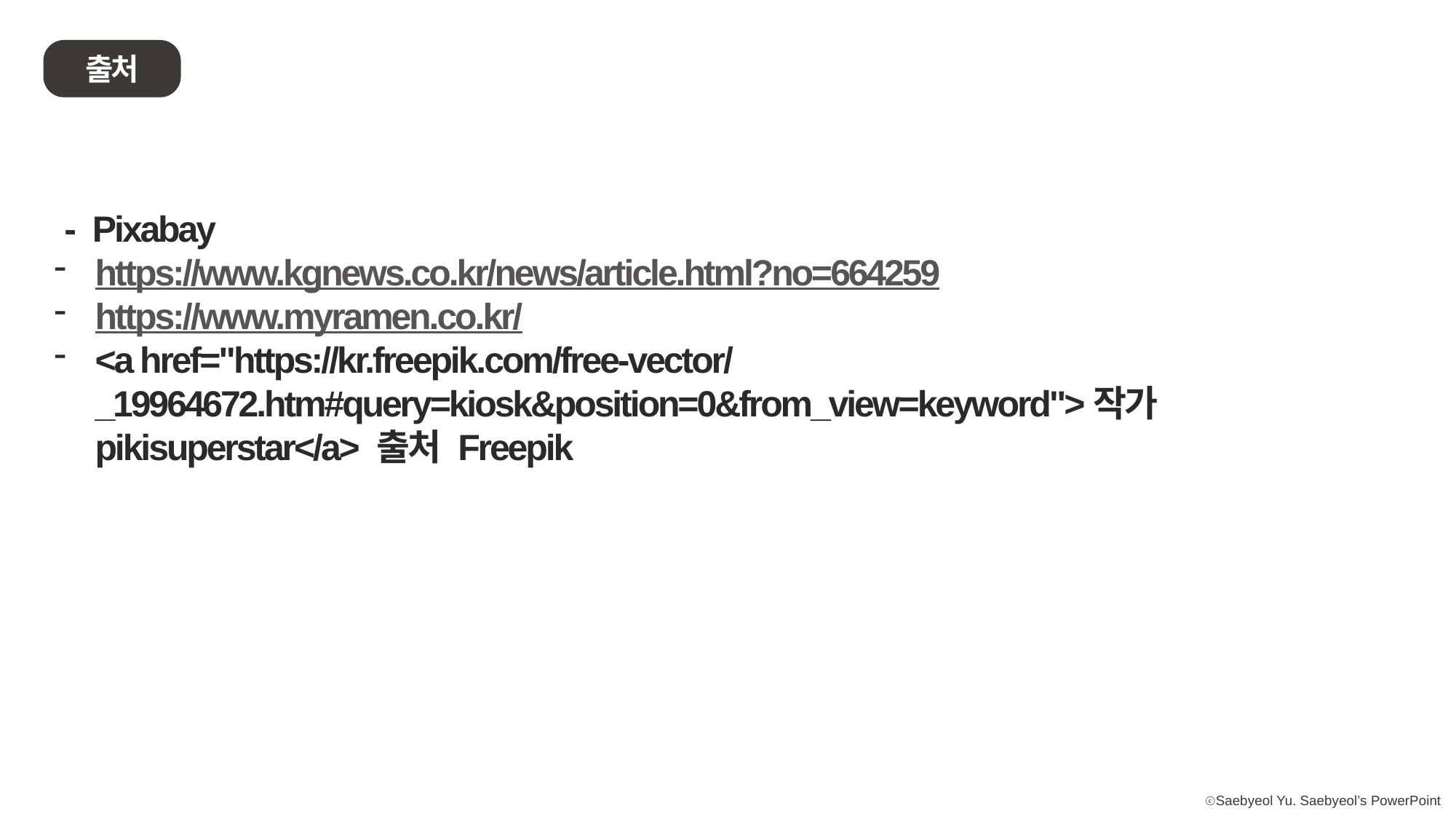

출처
 -  Pixabay
https://www.kgnews.co.kr/news/article.html?no=664259
https://www.myramen.co.kr/
<a href="https://kr.freepik.com/free-vector/_19964672.htm#query=kiosk&position=0&from_view=keyword">작가 pikisuperstar</a> 출처 Freepik